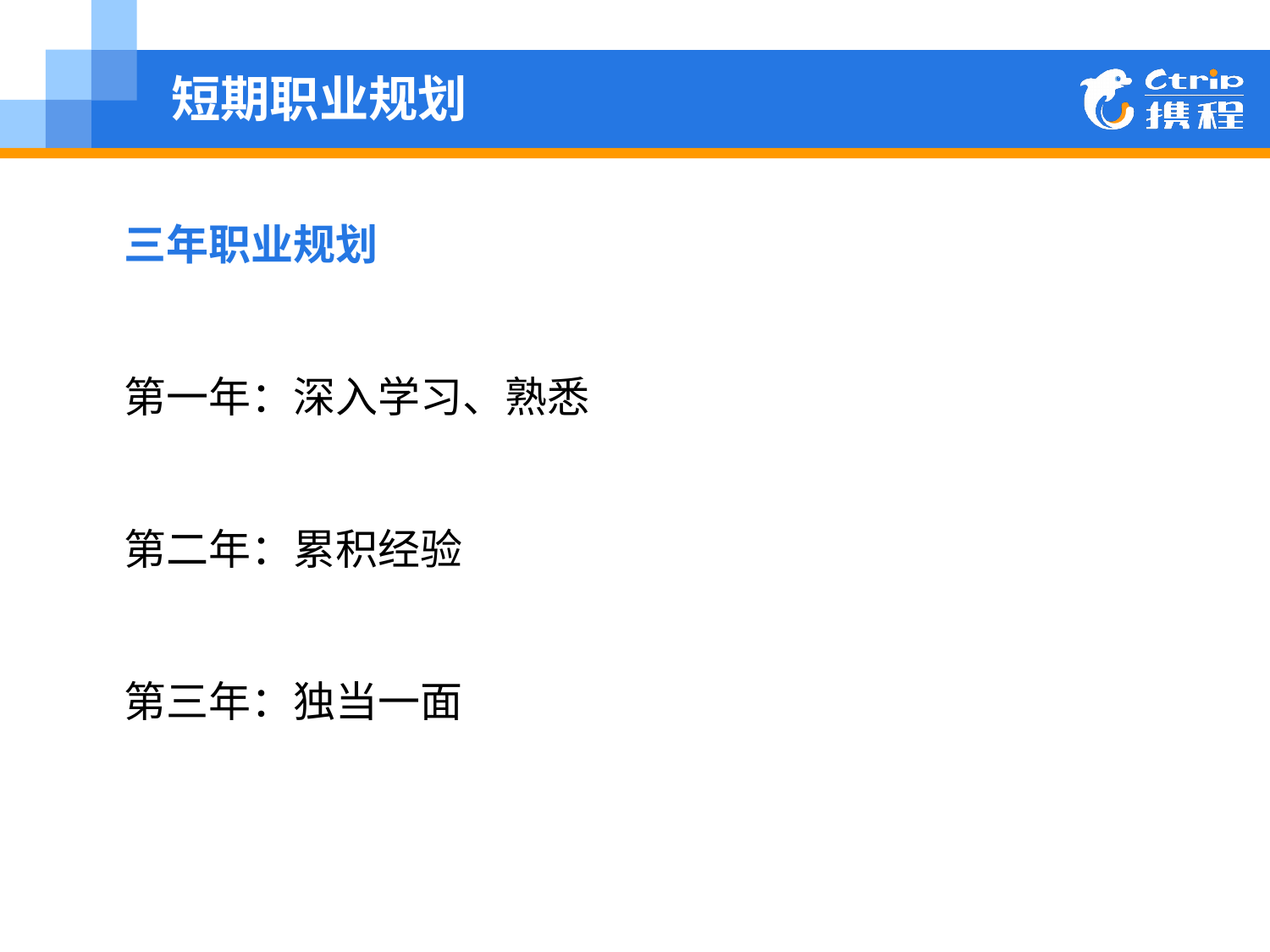

# 短期职业规划
三年职业规划

第一年：深入学习、熟悉

第二年：累积经验

第三年：独当一面

12